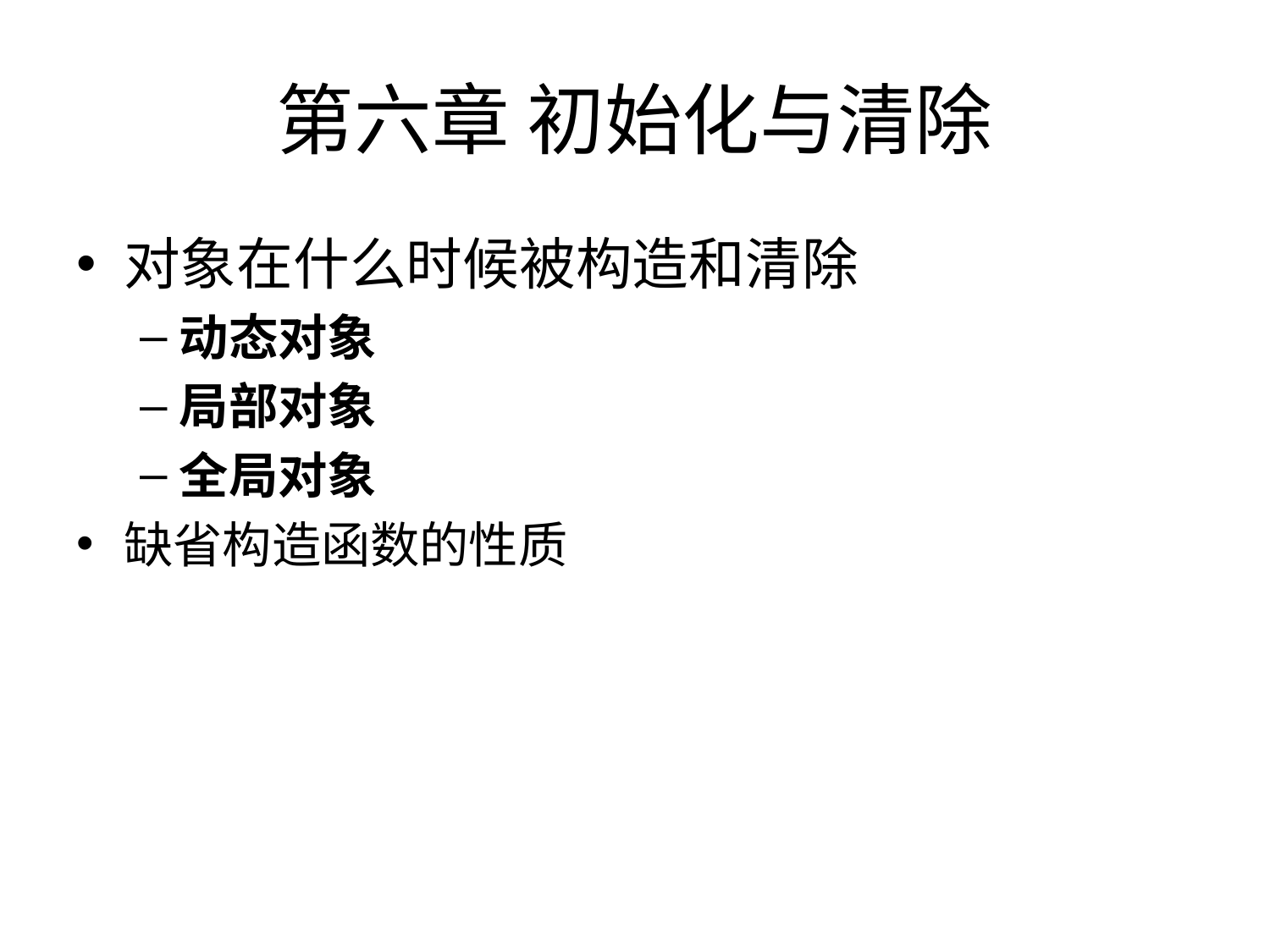

# 第六章 初始化与清除
对象在什么时候被构造和清除
动态对象
局部对象
全局对象
缺省构造函数的性质